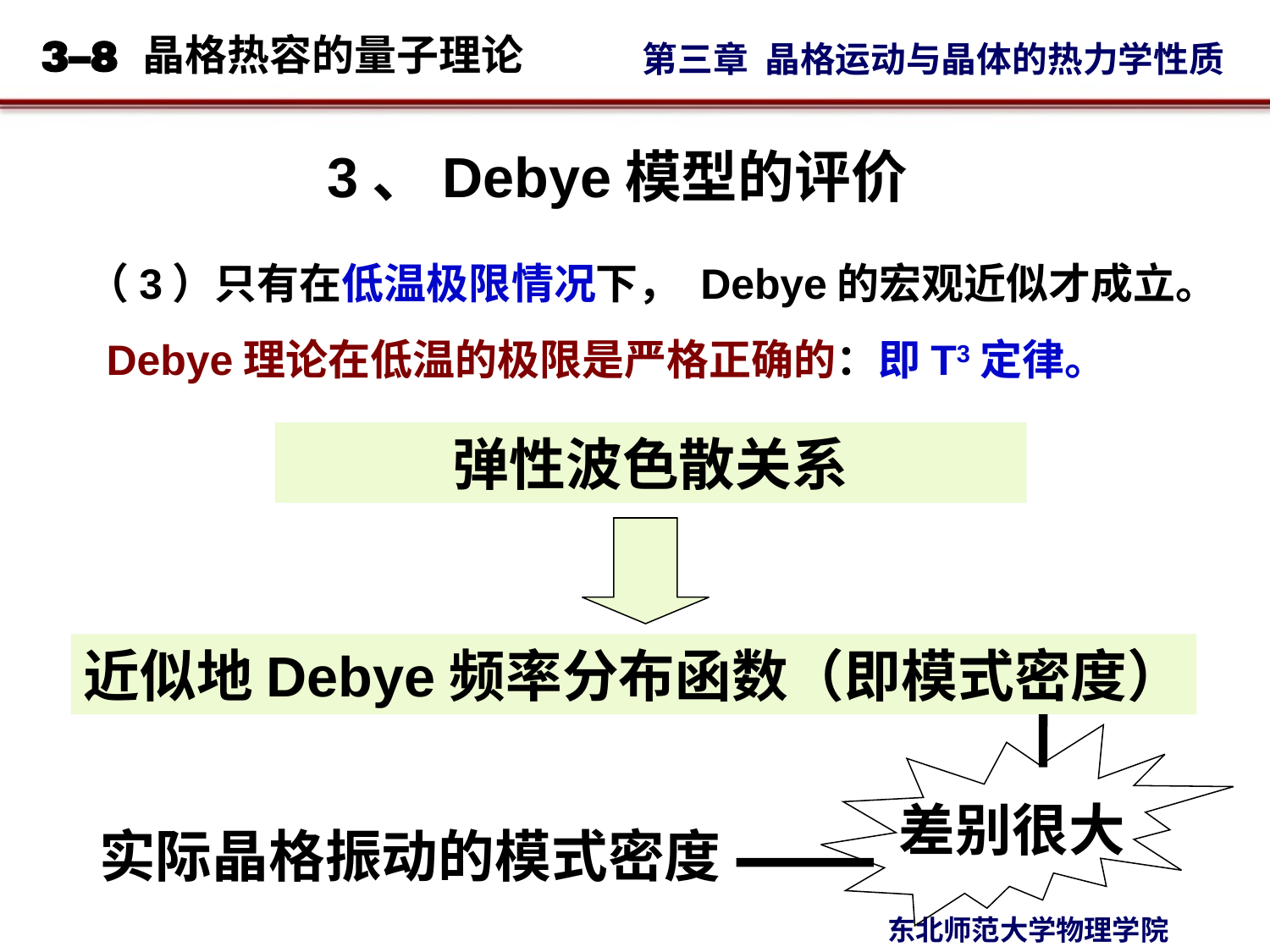

3、Debye模型的评价
（3）只有在低温极限情况下， Debye的宏观近似才成立。 Debye理论在低温的极限是严格正确的：即T3定律。
弹性波色散关系
格波的色散关系

近似地Debye频率分布函数（即模式密度）
差别很大

实际晶格振动的模式密度